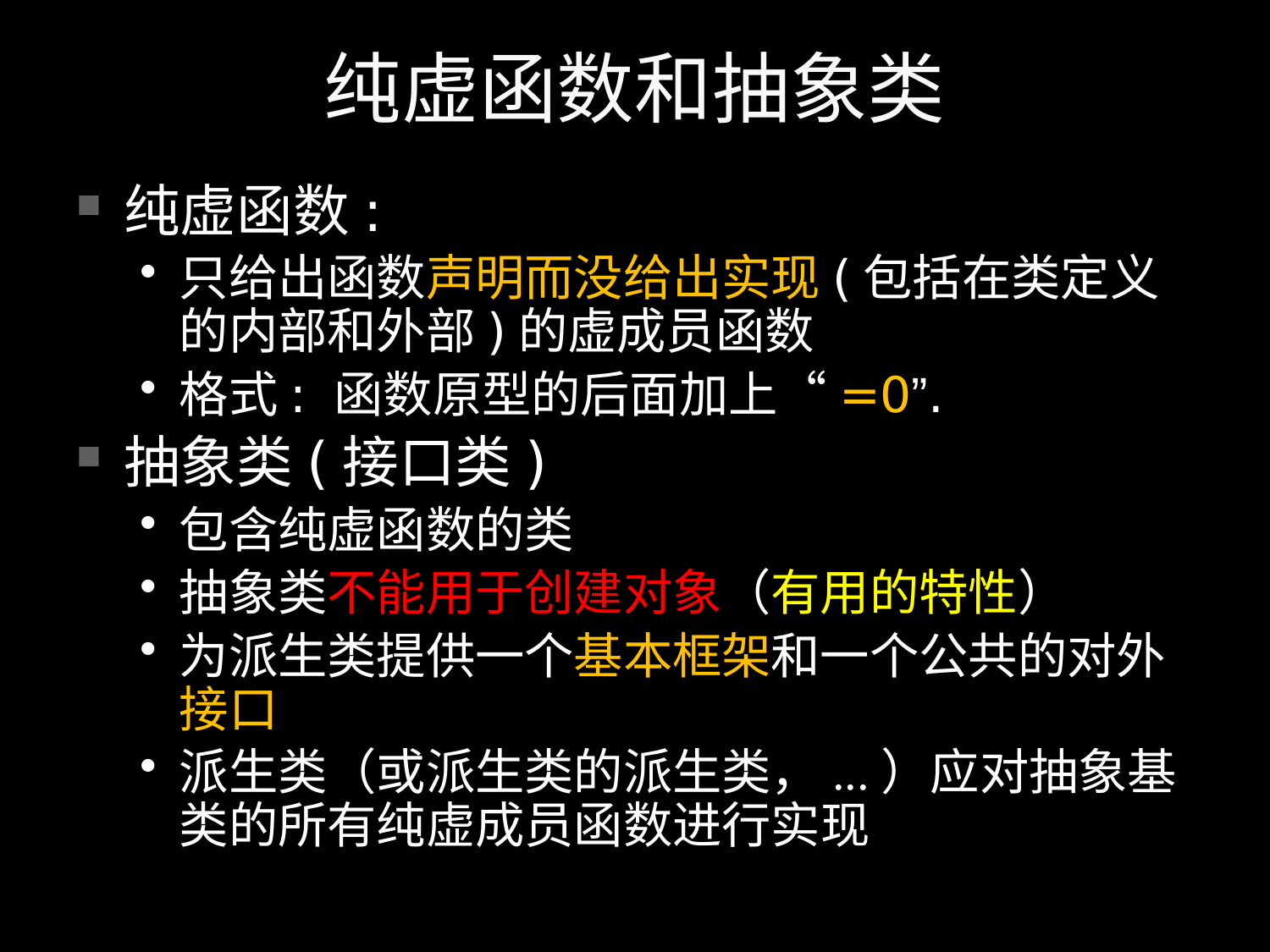

# 纯虚函数和抽象类
纯虚函数:
只给出函数声明而没给出实现(包括在类定义的内部和外部)的虚成员函数
格式: 函数原型的后面加上“=0”.
抽象类(接口类)
包含纯虚函数的类
抽象类不能用于创建对象（有用的特性）
为派生类提供一个基本框架和一个公共的对外接口
派生类（或派生类的派生类，...）应对抽象基类的所有纯虚成员函数进行实现